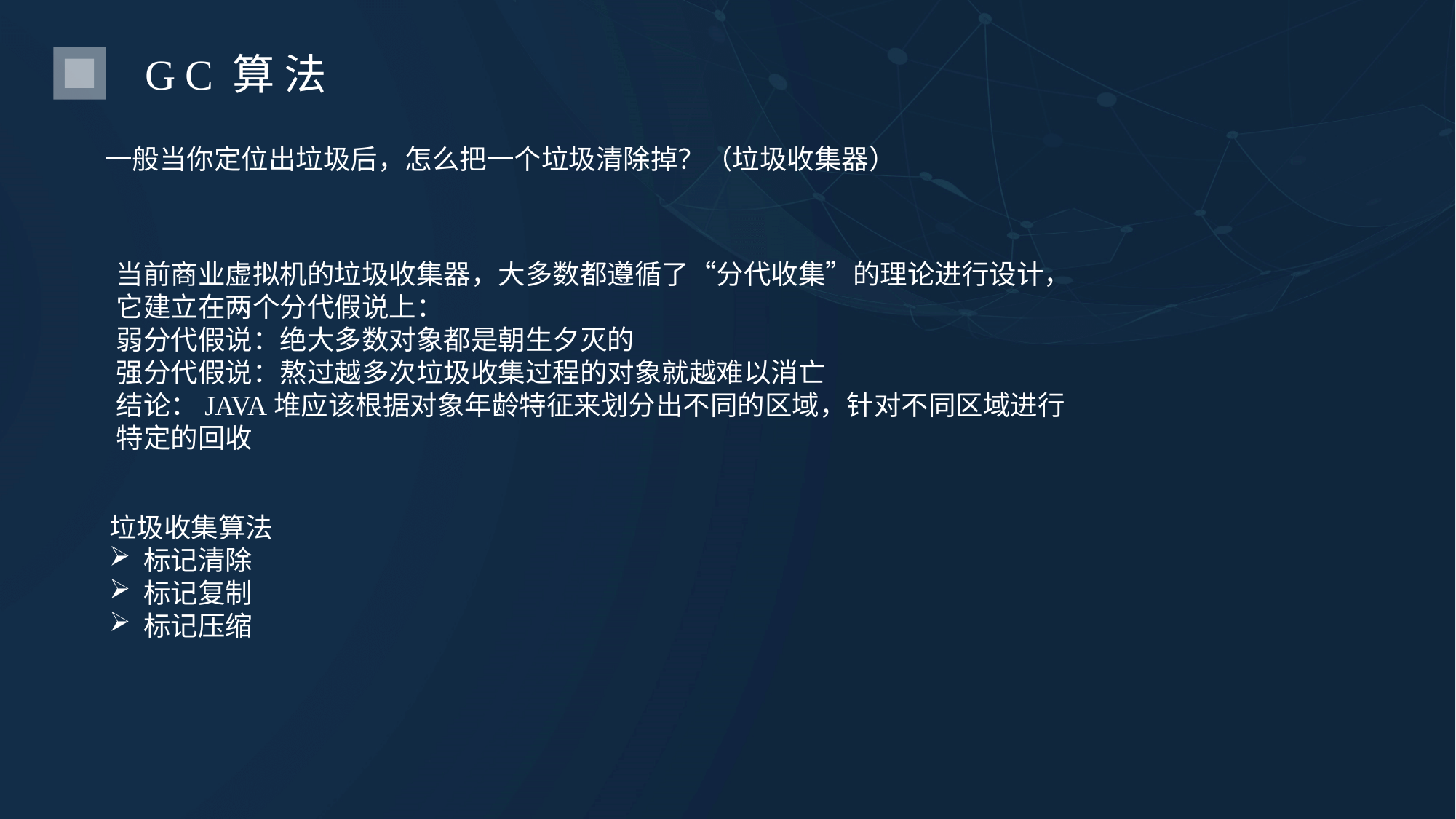

GC算法

一般当你定位出垃圾后，怎么把一个垃圾清除掉？（垃圾收集器）

当前商业虚拟机的垃圾收集器，大多数都遵循了“分代收集”的理论进行设计，它建立在两个分代假说上：
弱分代假说：绝大多数对象都是朝生夕灭的
强分代假说：熬过越多次垃圾收集过程的对象就越难以消亡
结论：JAVA堆应该根据对象年龄特征来划分出不同的区域，针对不同区域进行特定的回收

垃圾收集算法
标记清除
标记复制
标记压缩